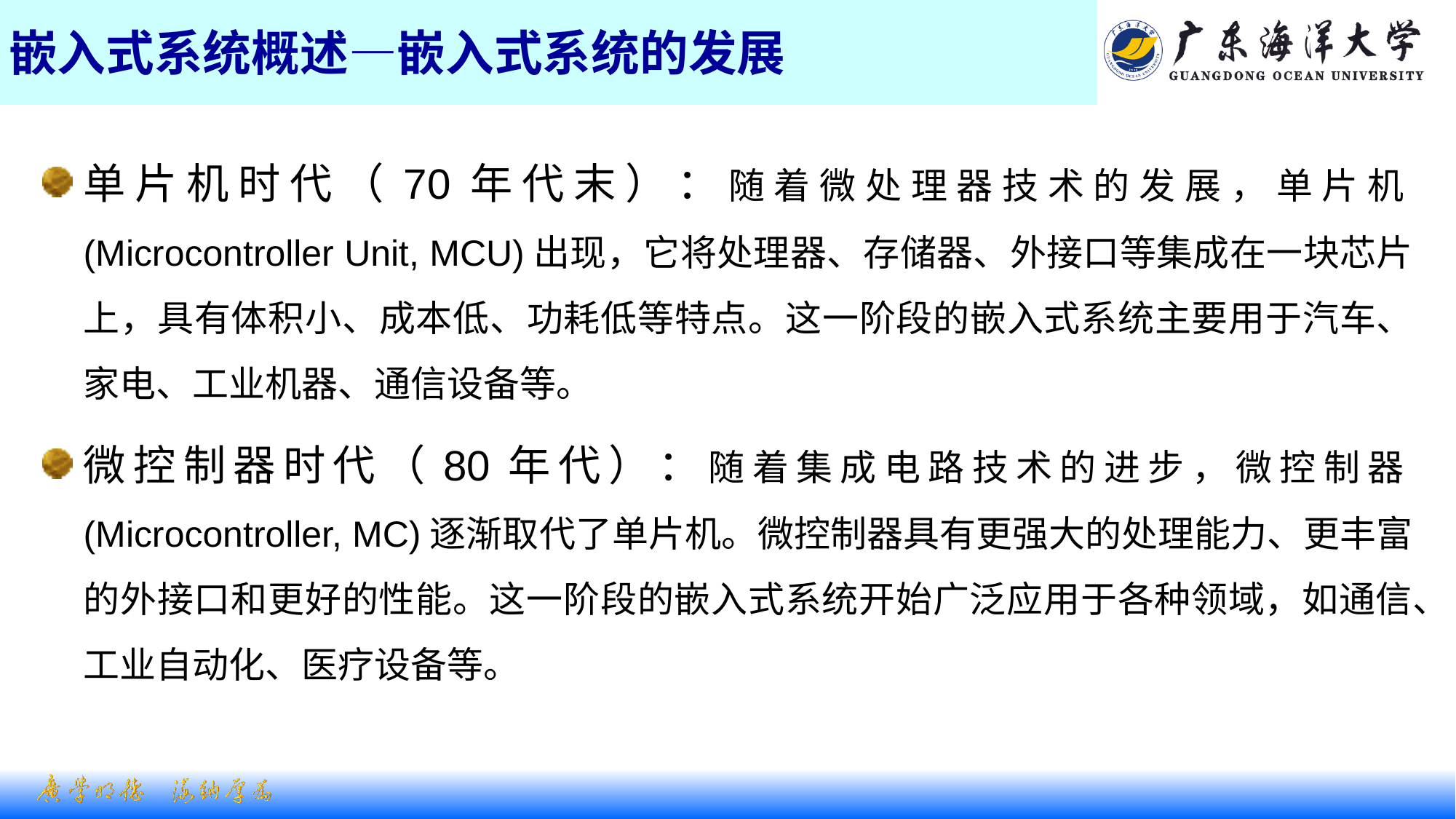

# 嵌入式系统概述—嵌入式系统的发展
单片机时代（70年代末）：随着微处理器技术的发展，单片机(Microcontroller Unit, MCU)出现，它将处理器、存储器、外接口等集成在一块芯片上，具有体积小、成本低、功耗低等特点。这一阶段的嵌入式系统主要用于汽车、家电、工业机器、通信设备等。
微控制器时代（80年代）：随着集成电路技术的进步，微控制器(Microcontroller, MC)逐渐取代了单片机。微控制器具有更强大的处理能力、更丰富的外接口和更好的性能。这一阶段的嵌入式系统开始广泛应用于各种领域，如通信、工业自动化、医疗设备等。
32